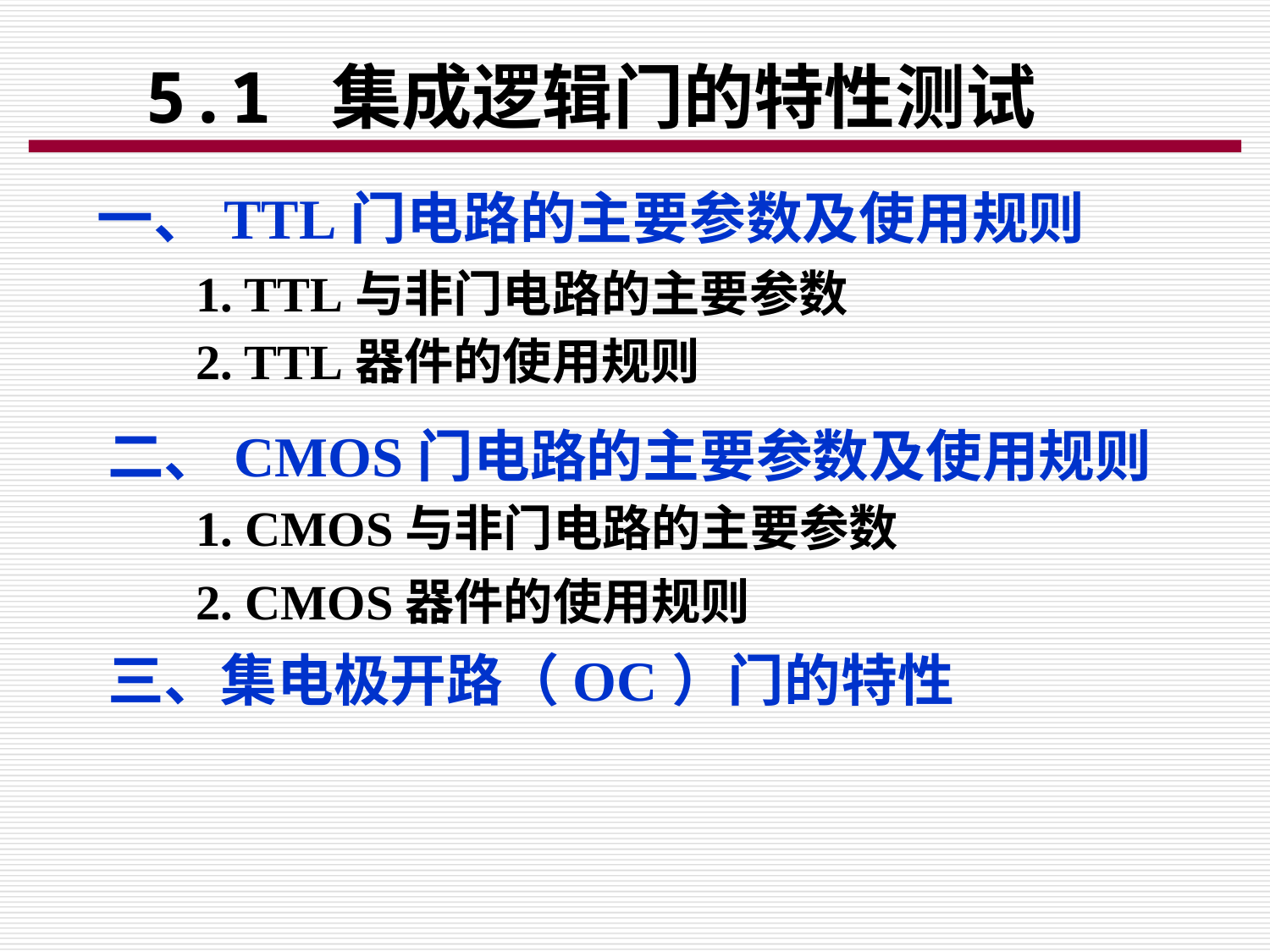

5.1 集成逻辑门的特性测试

一、TTL门电路的主要参数及使用规则
1. TTL与非门电路的主要参数
2. TTL器件的使用规则
二、CMOS门电路的主要参数及使用规则
1. CMOS与非门电路的主要参数
2. CMOS器件的使用规则
三、集电极开路（OC）门的特性